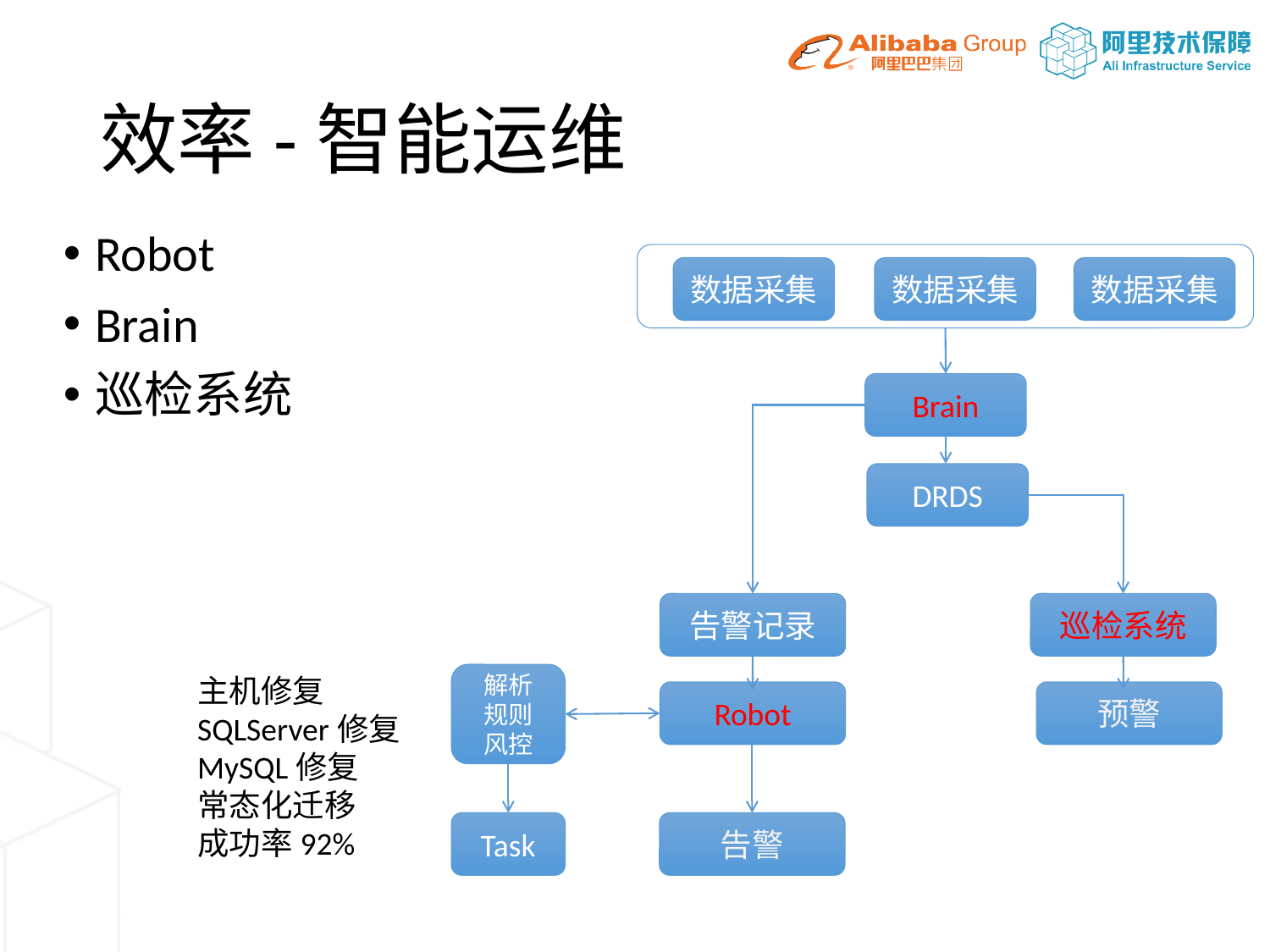

# 效率-智能运维
Robot
Brain
巡检系统

数据采集
数据采集
数据采集
Brain
DRDS
告警记录
巡检系统
主机修复
SQLServer修复
MySQL修复
常态化迁移
成功率92%

解析
规则
风控
Robot
预警
Task
告警